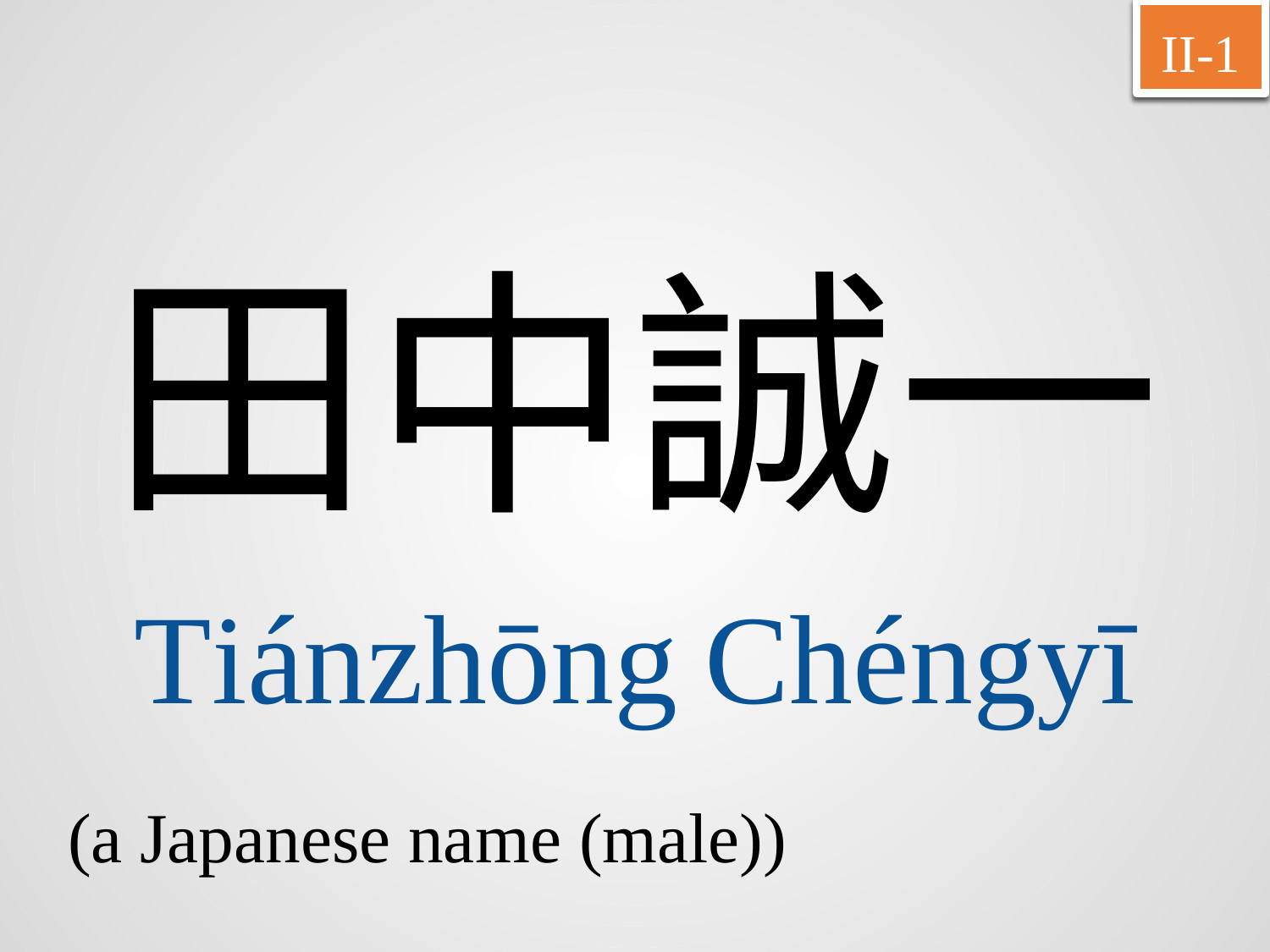

II-1
田中誠一
Tiánzhōng	Chéngyī
(a Japanese name (male))